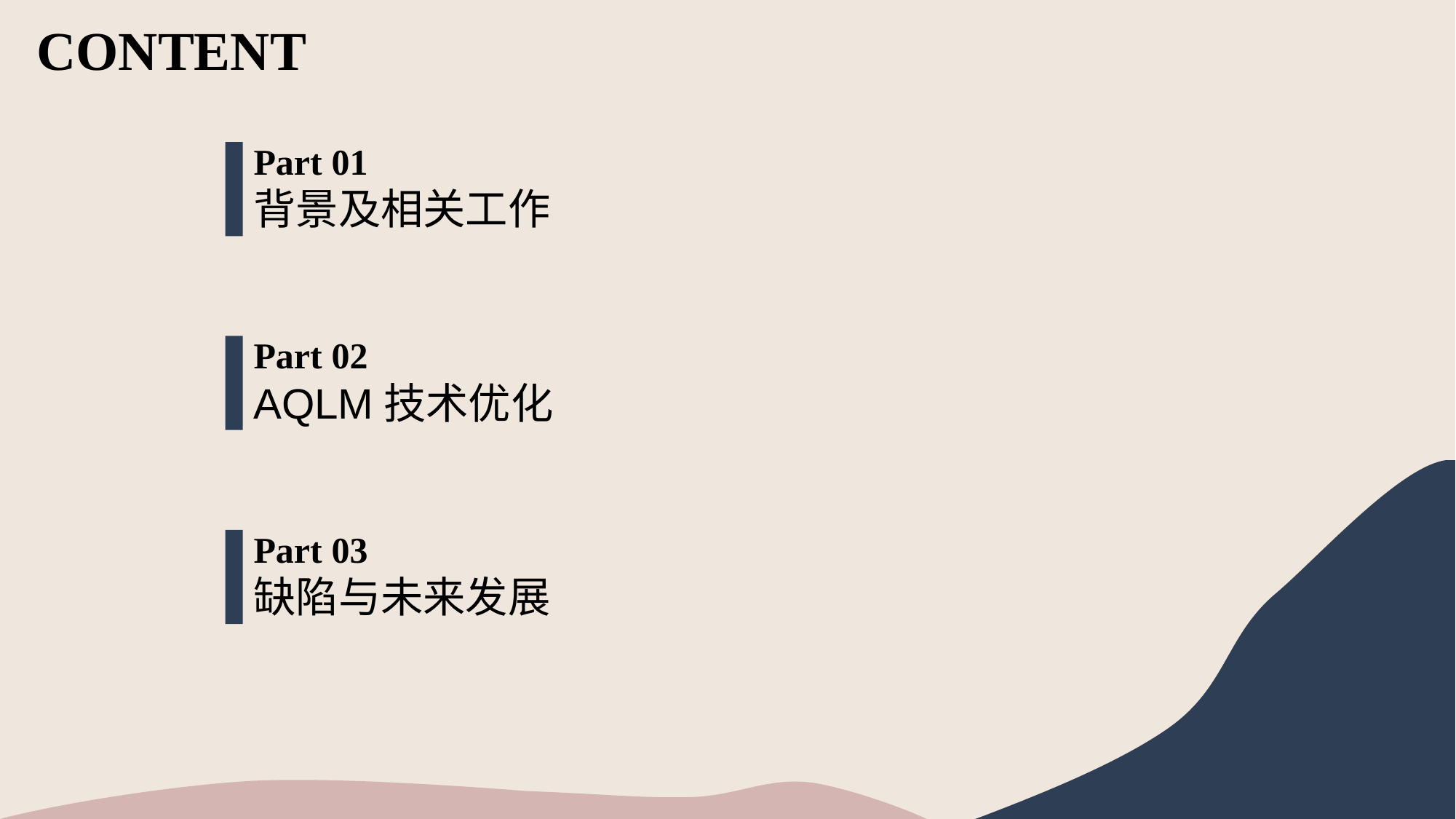

CONTENT
Part 01
背景及相关工作

Part 02
AQLM技术优化

Part 03
缺陷与未来发展